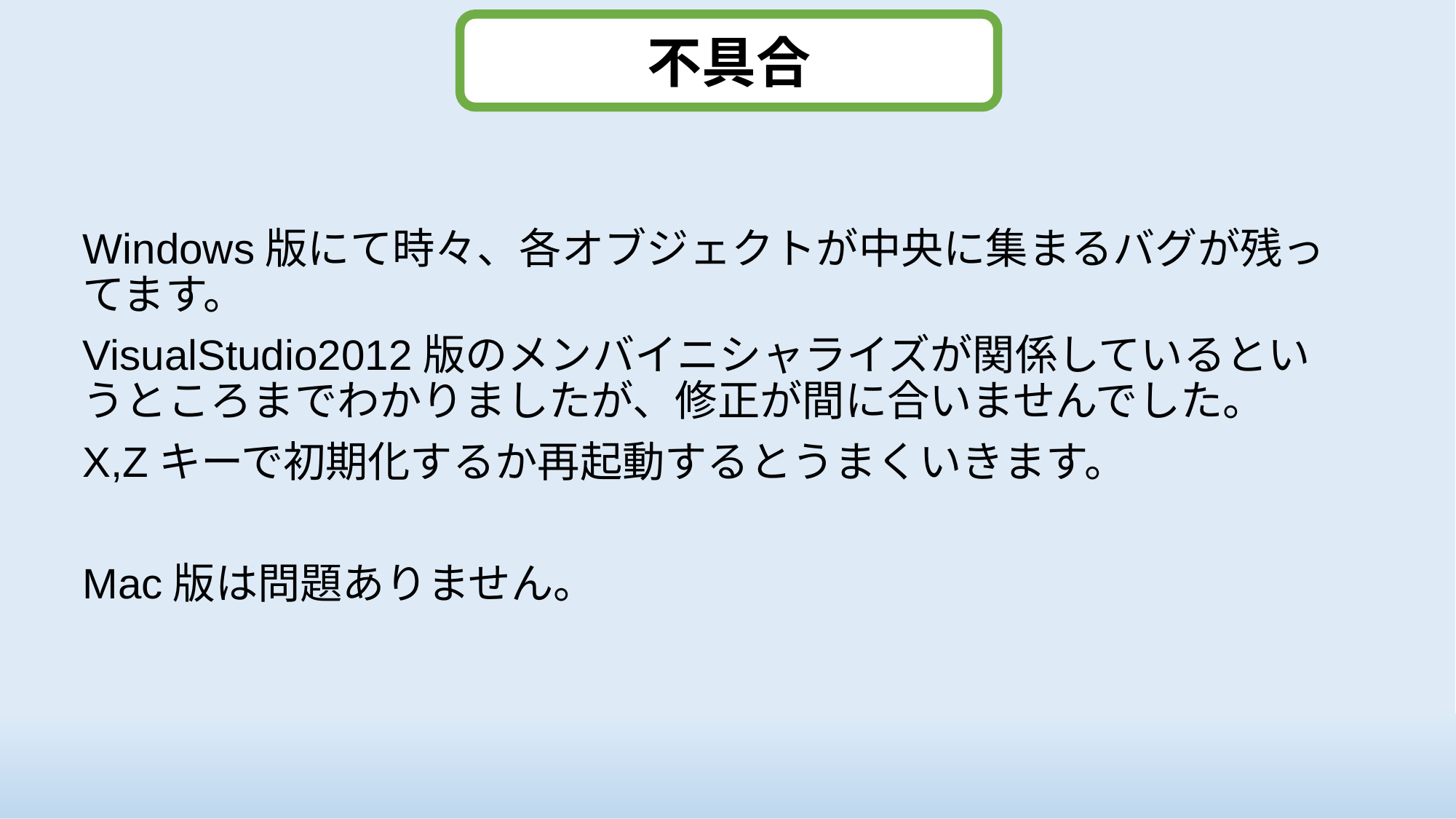

不具合
Windows版にて時々、各オブジェクトが中央に集まるバグが残ってます。
VisualStudio2012版のメンバイニシャライズが関係しているというところまでわかりましたが、修正が間に合いませんでした。
X,Zキーで初期化するか再起動するとうまくいきます。

Mac版は問題ありません。